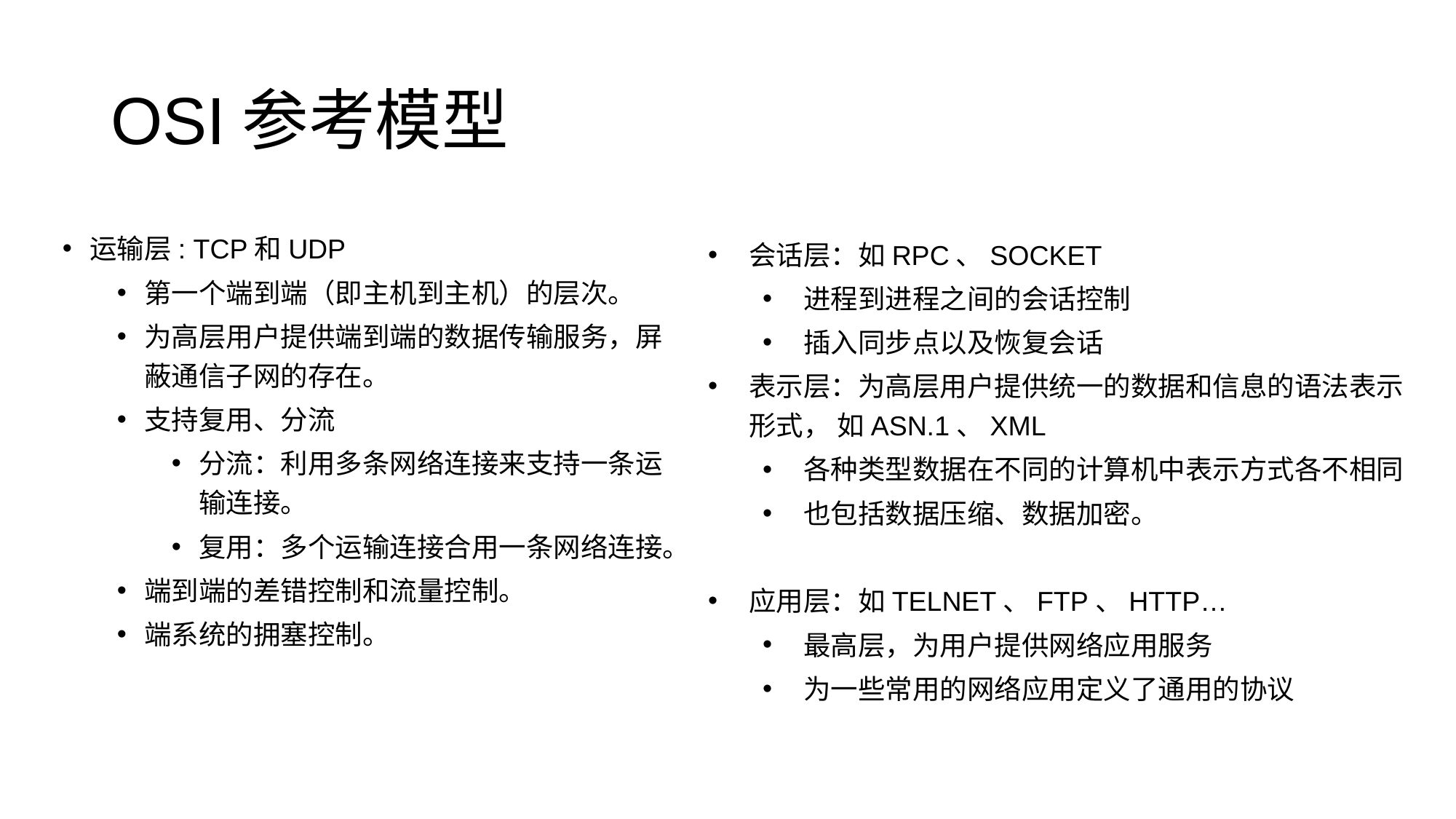

# OSI参考模型
运输层: TCP和UDP
第一个端到端（即主机到主机）的层次。
为高层用户提供端到端的数据传输服务，屏蔽通信子网的存在。
支持复用、分流
分流：利用多条网络连接来支持一条运输连接。
复用：多个运输连接合用一条网络连接。
端到端的差错控制和流量控制。
端系统的拥塞控制。

会话层：如RPC、SOCKET
进程到进程之间的会话控制
插入同步点以及恢复会话
表示层：为高层用户提供统一的数据和信息的语法表示形式， 如ASN.1、XML
各种类型数据在不同的计算机中表示方式各不相同
也包括数据压缩、数据加密。

应用层：如TELNET、FTP、HTTP…
最高层，为用户提供网络应用服务
为一些常用的网络应用定义了通用的协议